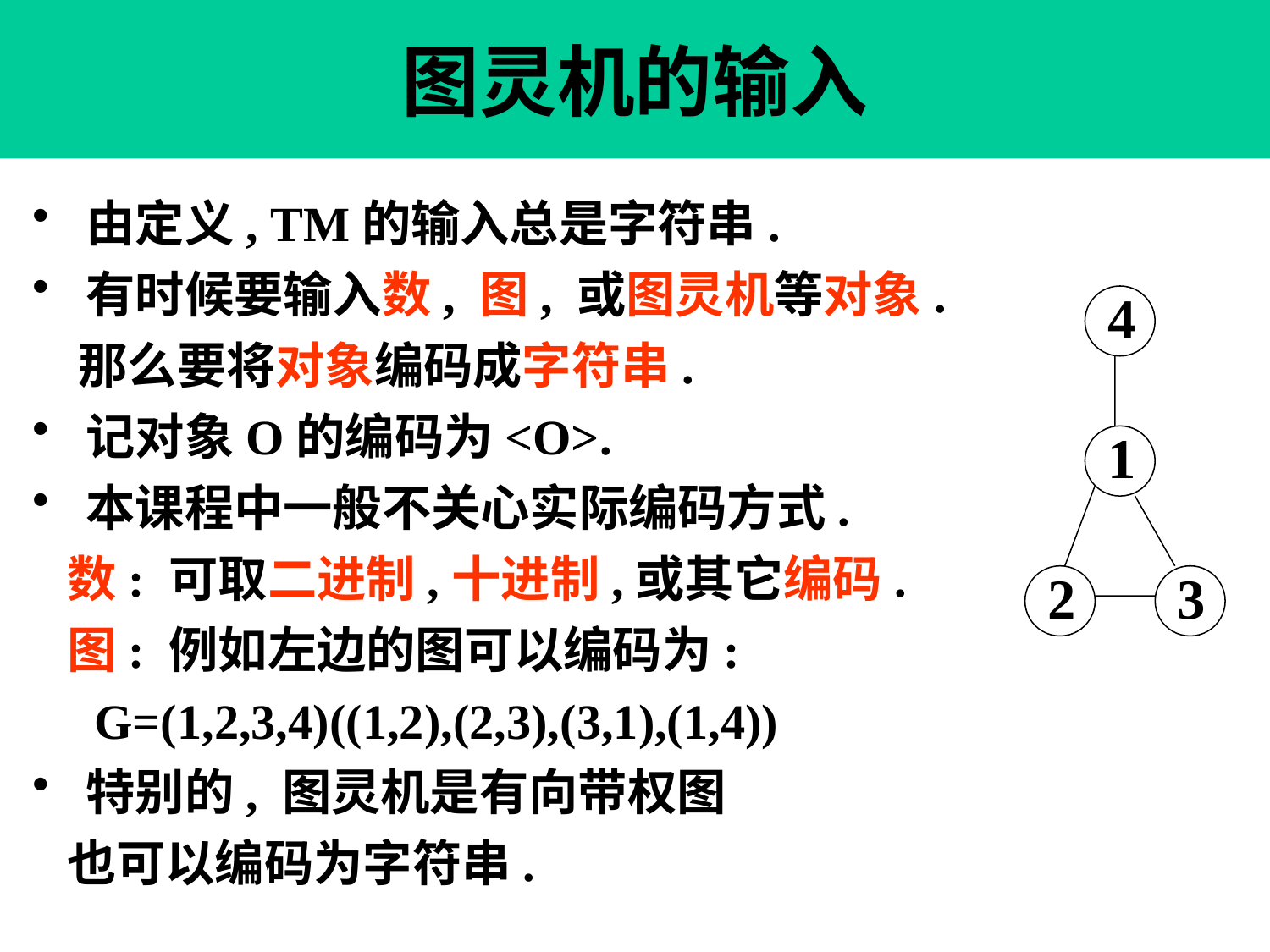

# 图灵机的输入
 由定义, TM的输入总是字符串.
 有时候要输入数, 图, 或图灵机等对象.
   那么要将对象编码成字符串.
 记对象O的编码为<O>.
 本课程中一般不关心实际编码方式.
  数: 可取二进制,十进制,或其它编码.
  图: 例如左边的图可以编码为:
     G=(1,2,3,4)((1,2),(2,3),(3,1),(1,4))
 特别的, 图灵机是有向带权图
  也可以编码为字符串.
4

1

2
3